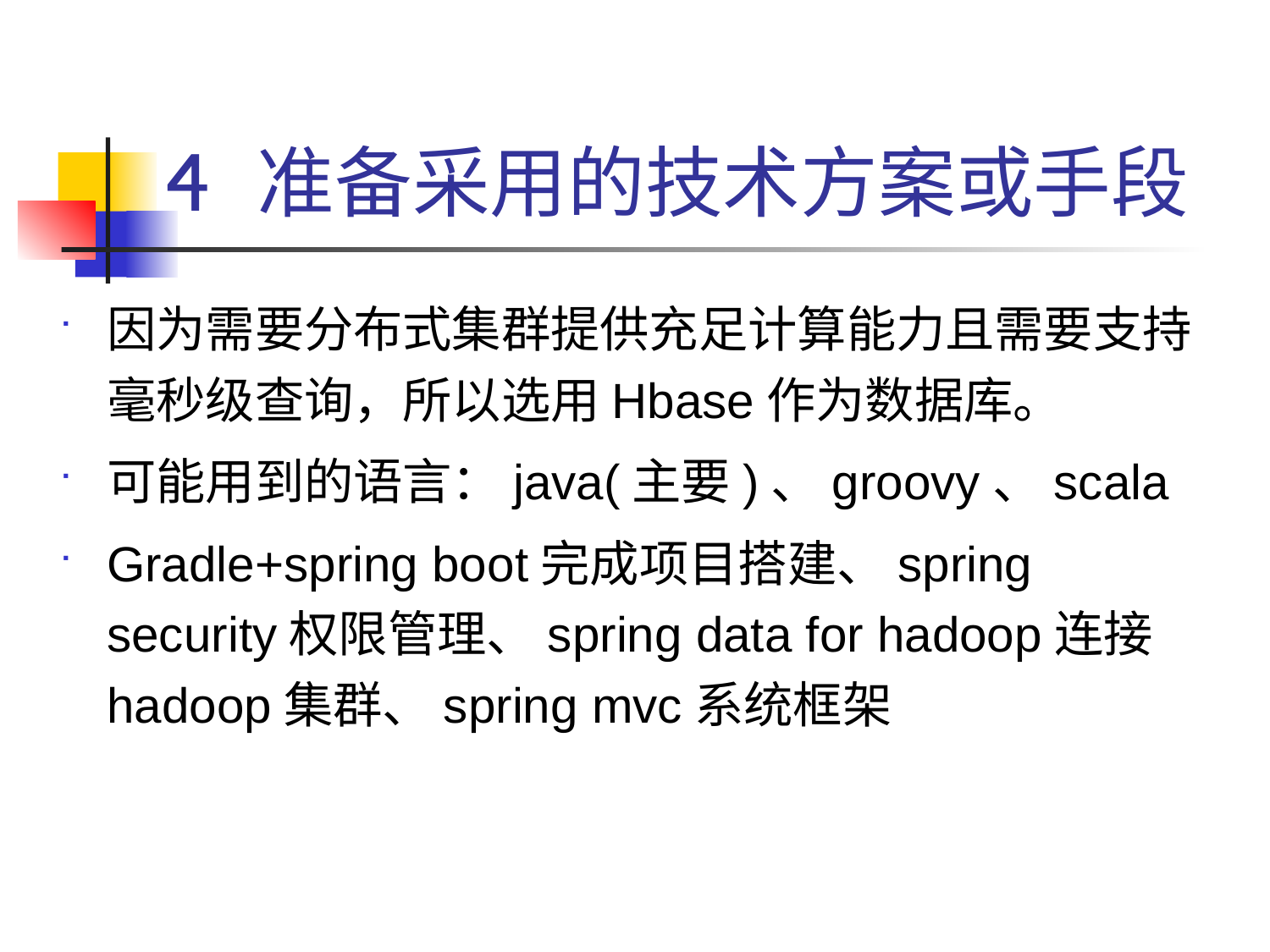

4 准备采用的技术方案或手段
因为需要分布式集群提供充足计算能力且需要支持毫秒级查询，所以选用Hbase作为数据库。
可能用到的语言：java(主要)、groovy、scala
Gradle+spring boot完成项目搭建、spring security权限管理、spring data for hadoop连接hadoop集群、spring mvc系统框架